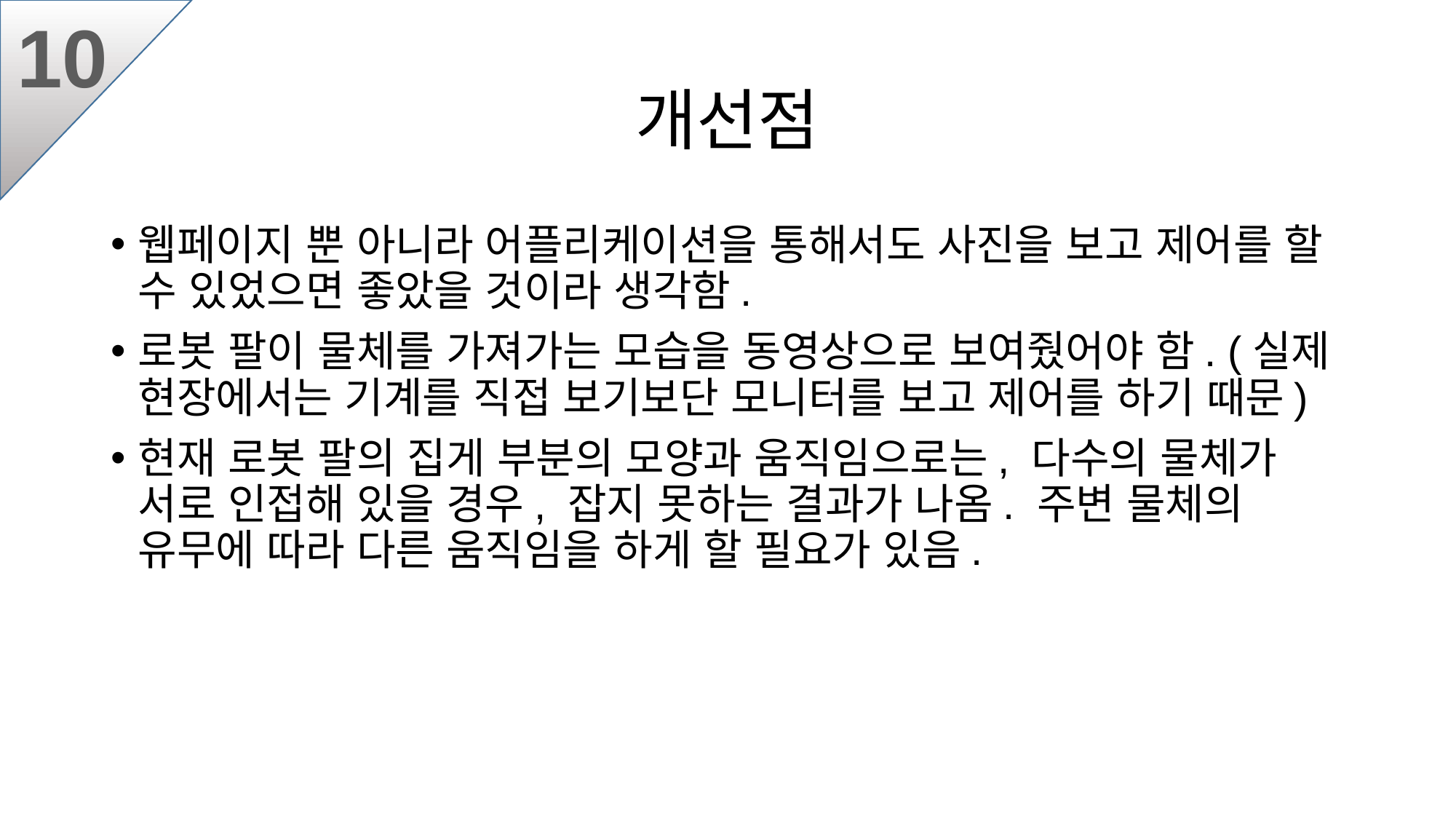

10
# 개선점
웹페이지 뿐 아니라 어플리케이션을 통해서도 사진을 보고 제어를 할 수 있었으면 좋았을 것이라 생각함.
로봇 팔이 물체를 가져가는 모습을 동영상으로 보여줬어야 함. (실제 현장에서는 기계를 직접 보기보단 모니터를 보고 제어를 하기 때문)
현재 로봇 팔의 집게 부분의 모양과 움직임으로는, 다수의 물체가 서로 인접해 있을 경우, 잡지 못하는 결과가 나옴. 주변 물체의 유무에 따라 다른 움직임을 하게 할 필요가 있음.